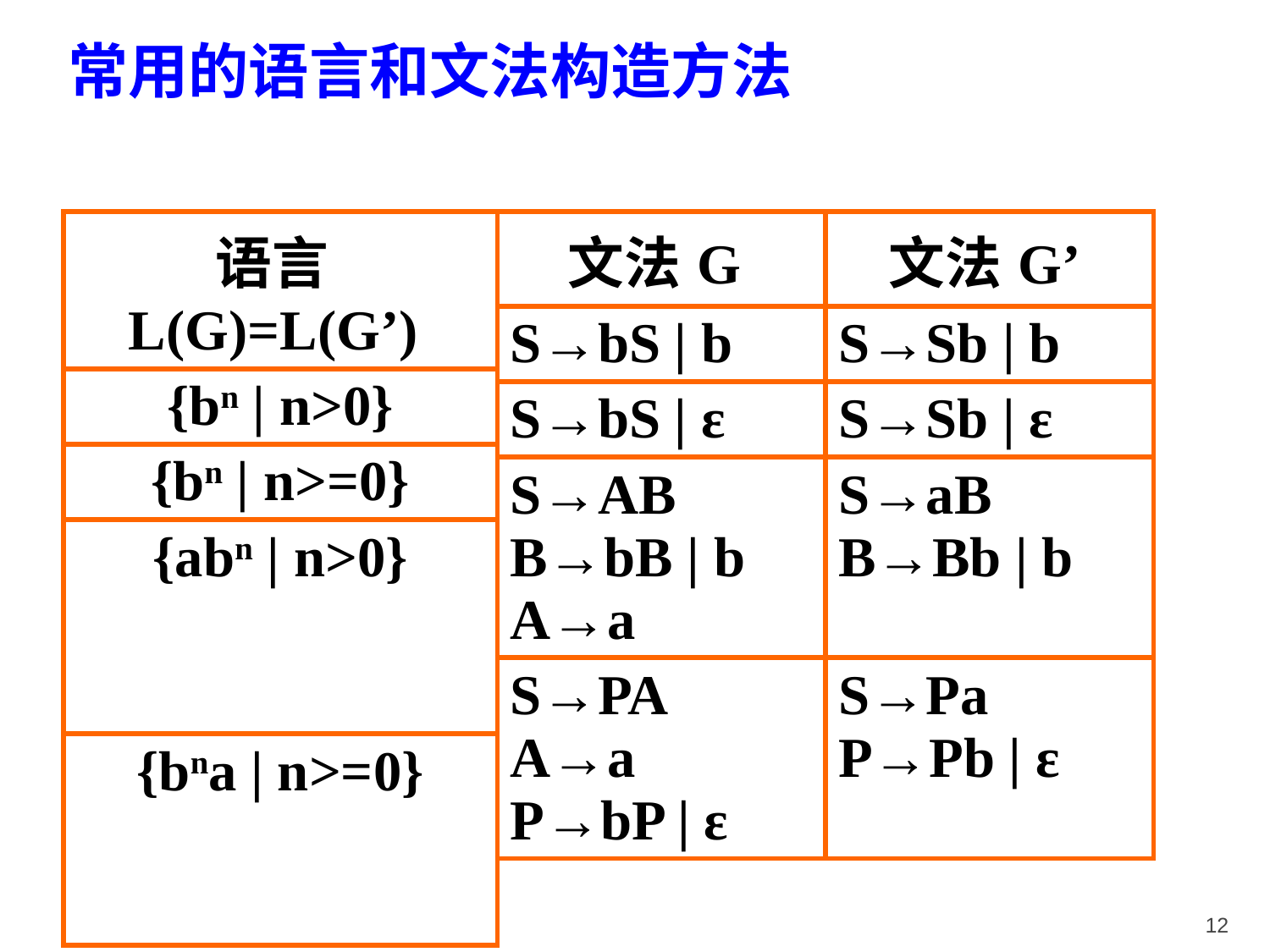

常用的语言和文法构造方法
| 语言L(G)=L(G’) |
| --- |
| {bn | n>0} |
| {bn | n>=0} |
| {abn | n>0} |
| {bna | n>=0} |
| 文法G | 文法G’ |
| --- | --- |
| S→bS | b | S→Sb | b |
| S→bS | ε | S→Sb | ε |
| S→AB B→bB | b A→a | S→aB B→Bb | b |
| S→PA A→a P→bP | ε | S→Pa P→Pb | ε |
12